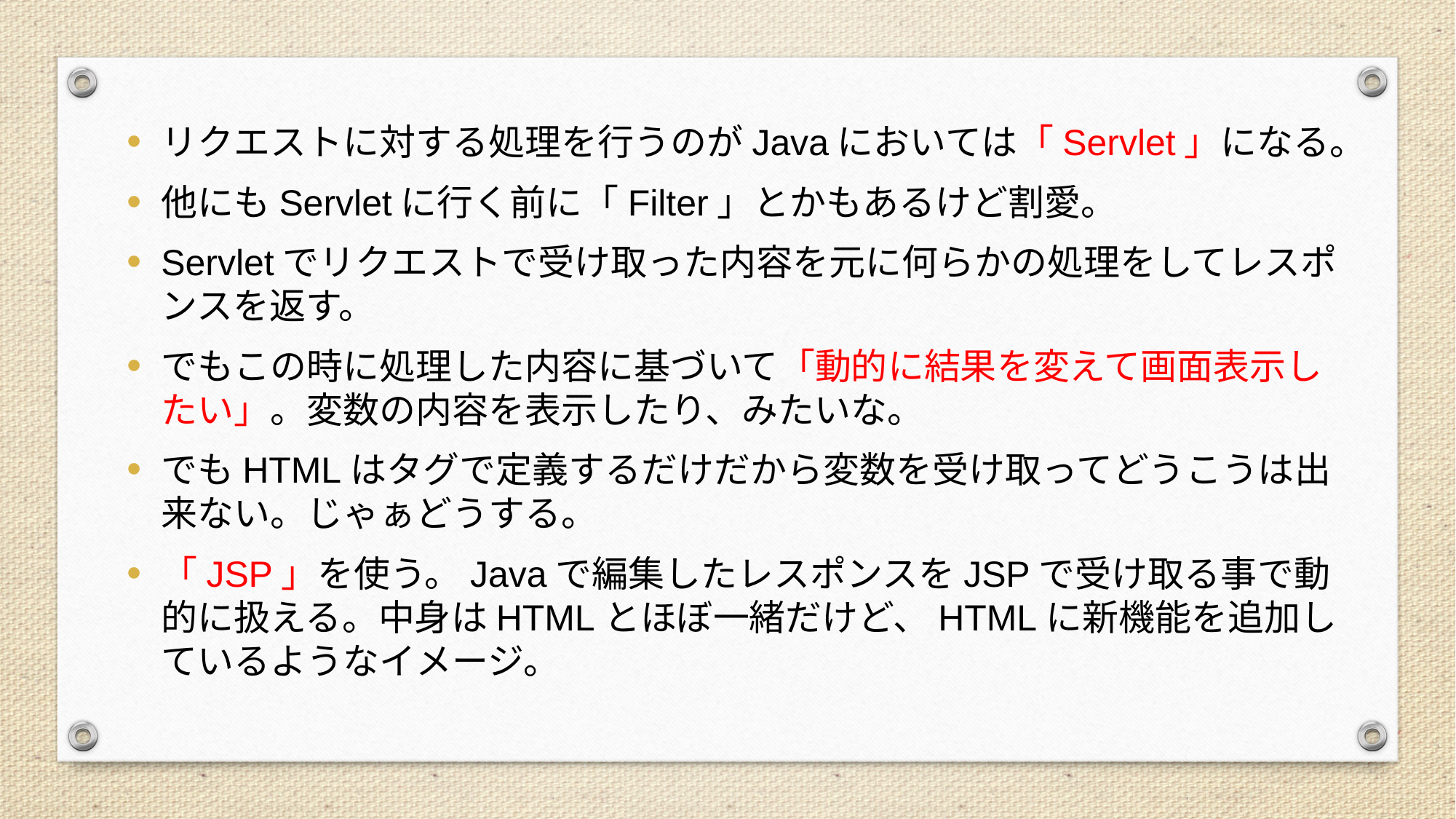

リクエストに対する処理を行うのがJavaにおいては「Servlet」になる。
他にもServletに行く前に「Filter」とかもあるけど割愛。
Servletでリクエストで受け取った内容を元に何らかの処理をしてレスポンスを返す。
でもこの時に処理した内容に基づいて「動的に結果を変えて画面表示したい」。変数の内容を表示したり、みたいな。
でもHTMLはタグで定義するだけだから変数を受け取ってどうこうは出来ない。じゃぁどうする。
「JSP」を使う。Javaで編集したレスポンスをJSPで受け取る事で動的に扱える。中身はHTMLとほぼ一緒だけど、HTMLに新機能を追加しているようなイメージ。